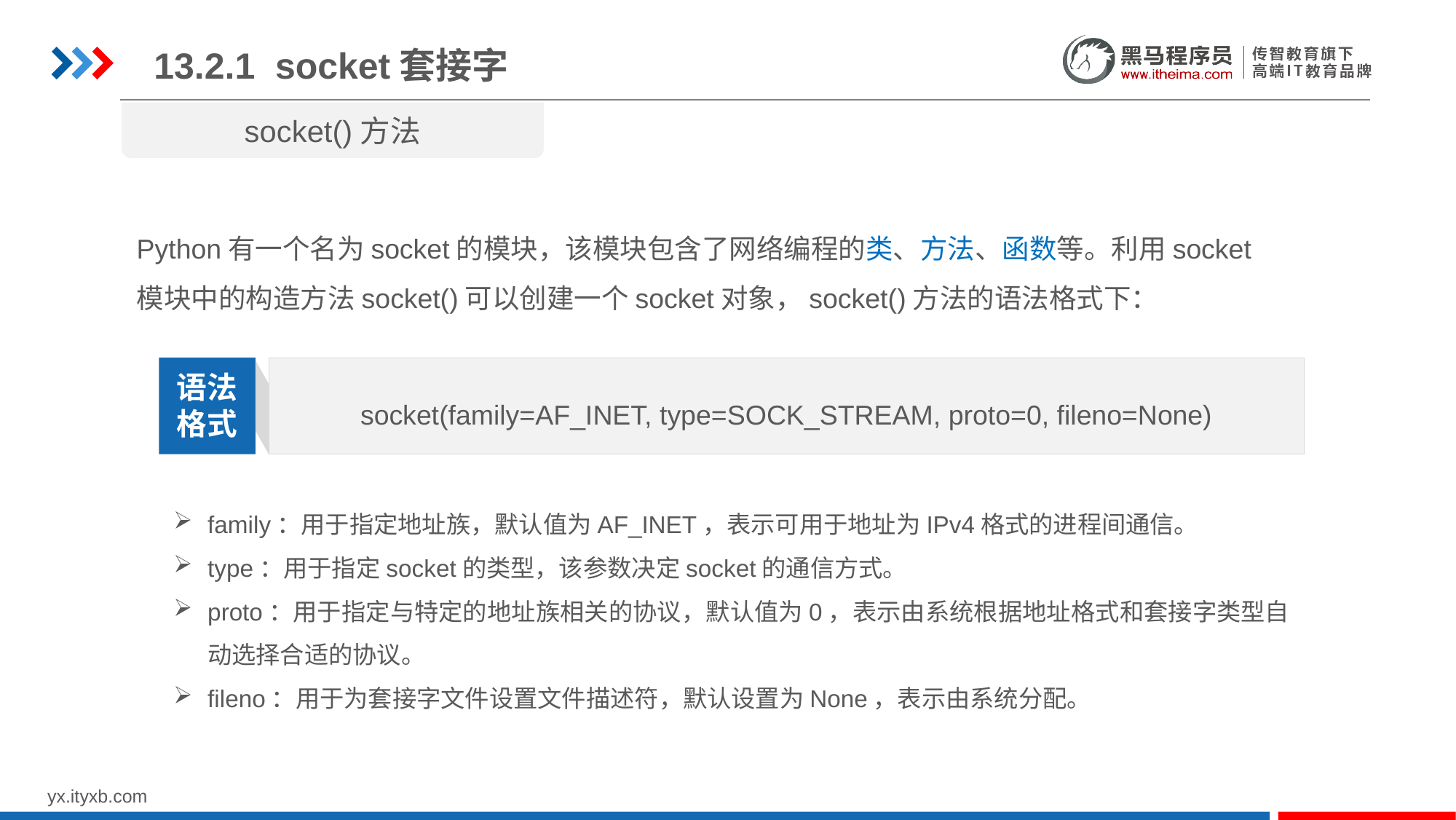

13.2.1  socket套接字

socket()方法
Python有一个名为socket的模块，该模块包含了网络编程的类、方法、函数等。利用socket模块中的构造方法socket()可以创建一个socket对象，socket()方法的语法格式下：

socket(family=AF_INET, type=SOCK_STREAM, proto=0, fileno=None)

语法
格式
family：用于指定地址族，默认值为AF_INET，表示可用于地址为IPv4格式的进程间通信。
type：用于指定socket的类型，该参数决定socket的通信方式。
proto：用于指定与特定的地址族相关的协议，默认值为0，表示由系统根据地址格式和套接字类型自动选择合适的协议。
fileno：用于为套接字文件设置文件描述符，默认设置为None，表示由系统分配。